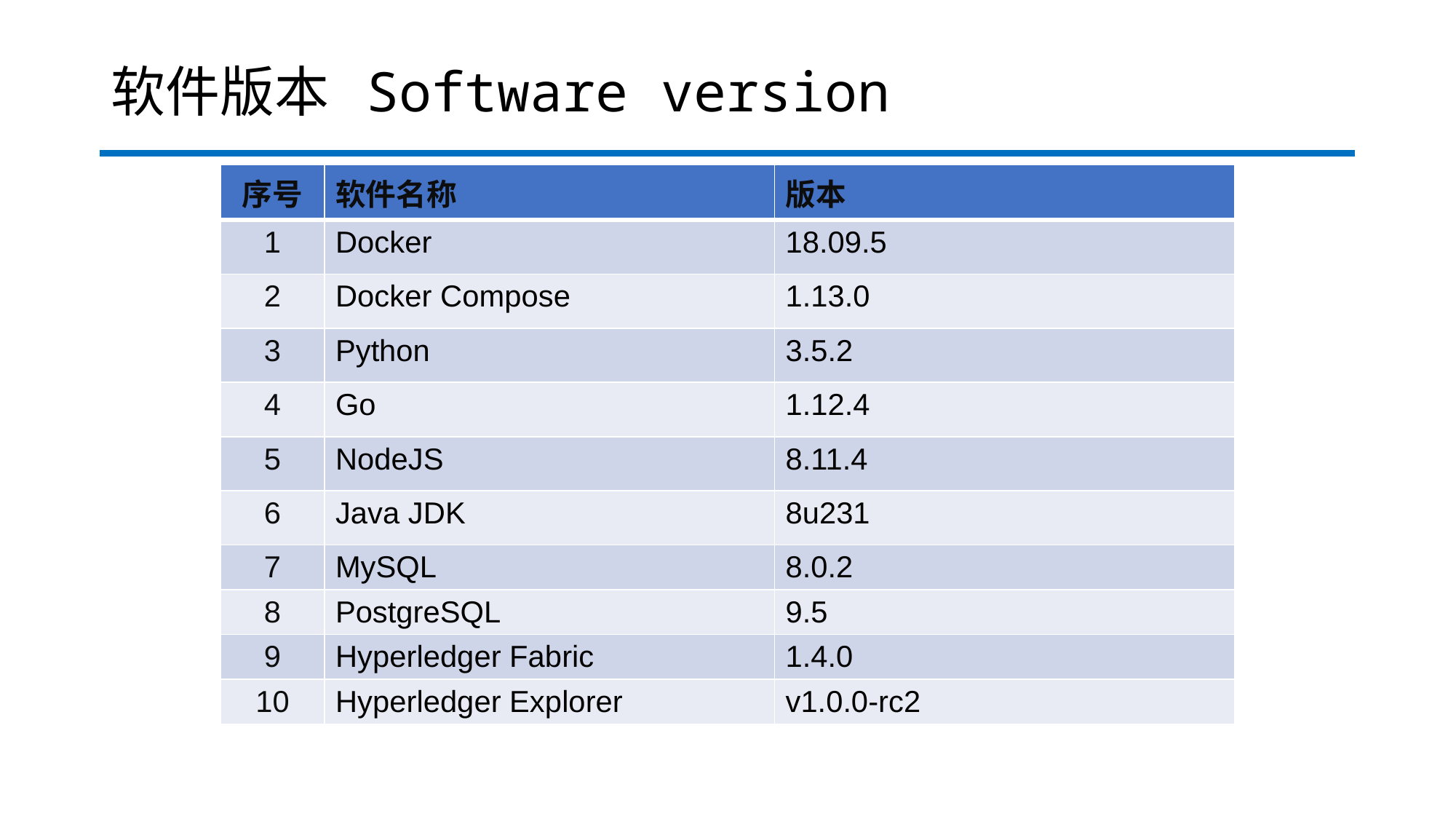

# 软件版本  Software version

| 序号 | 软件名称 | 版本 |
| --- | --- | --- |
| 1 | Docker | 18.09.5 |
| 2 | Docker Compose | 1.13.0 |
| 3 | Python | 3.5.2 |
| 4 | Go | 1.12.4 |
| 5 | NodeJS | 8.11.4 |
| 6 | Java JDK | 8u231 |
| 7 | MySQL | 8.0.2 |
| 8 | PostgreSQL | 9.5 |
| 9 | Hyperledger Fabric | 1.4.0 |
| 10 | Hyperledger Explorer | v1.0.0-rc2 |